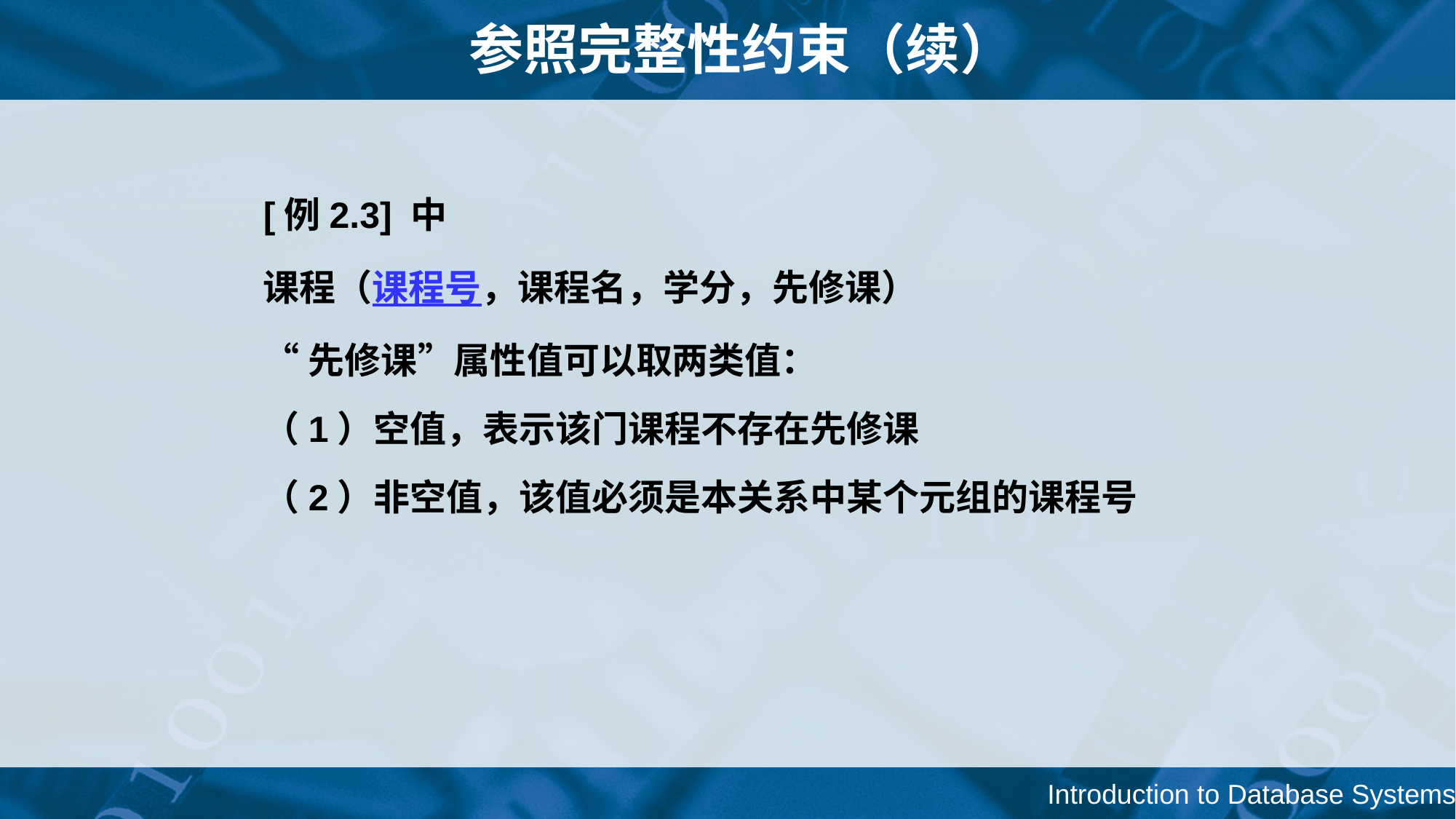

# 参照完整性约束（续）
[例2.3] 中
课程（课程号，课程名，学分，先修课）
“先修课”属性值可以取两类值：
（1）空值，表示该门课程不存在先修课
（2）非空值，该值必须是本关系中某个元组的课程号